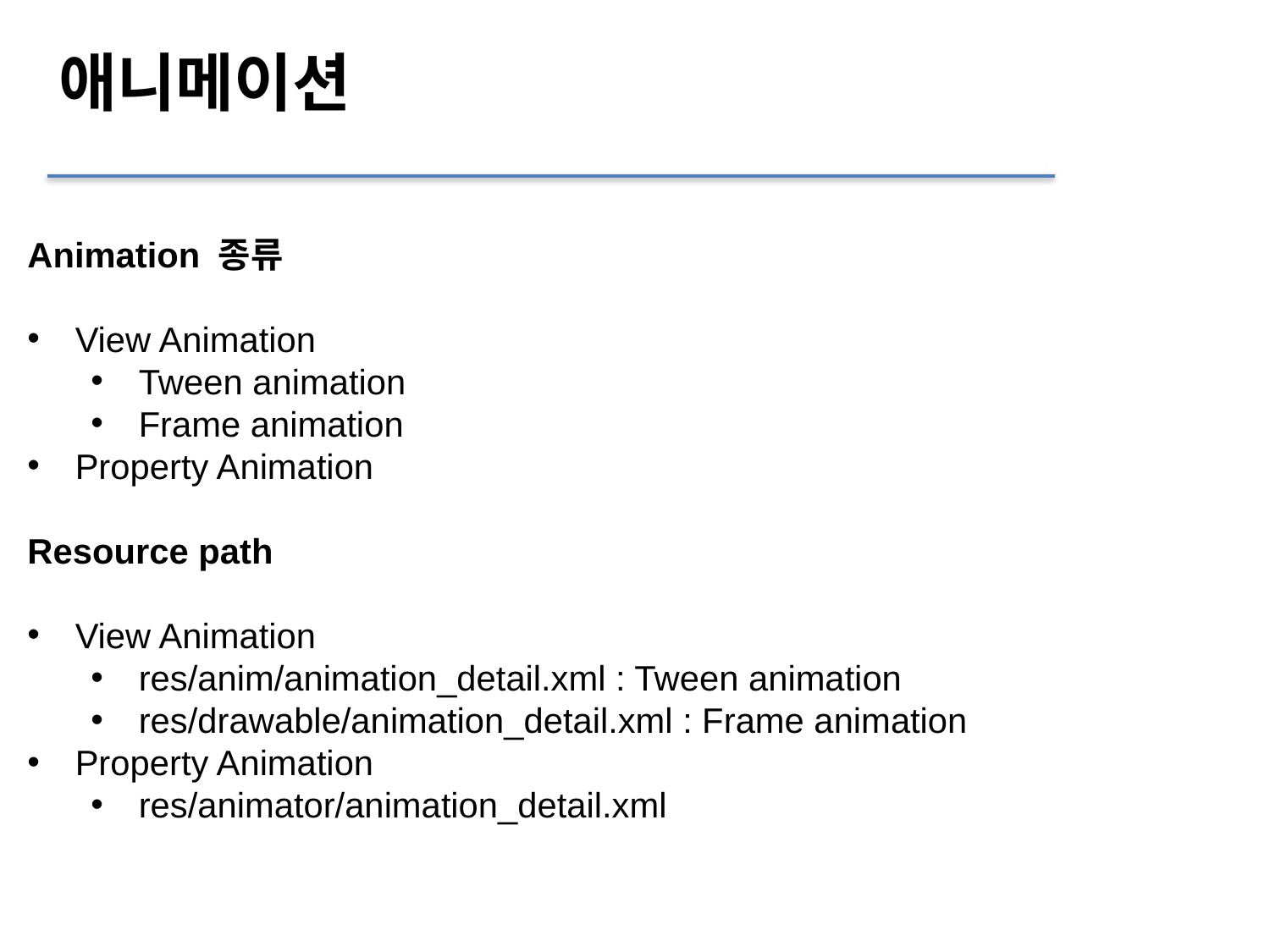

애니메이션
Animation 종류

View Animation
Tween animation
Frame animation
Property Animation

Resource path

View Animation
res/anim/animation_detail.xml : Tween animation
res/drawable/animation_detail.xml : Frame animation
Property Animation
res/animator/animation_detail.xml